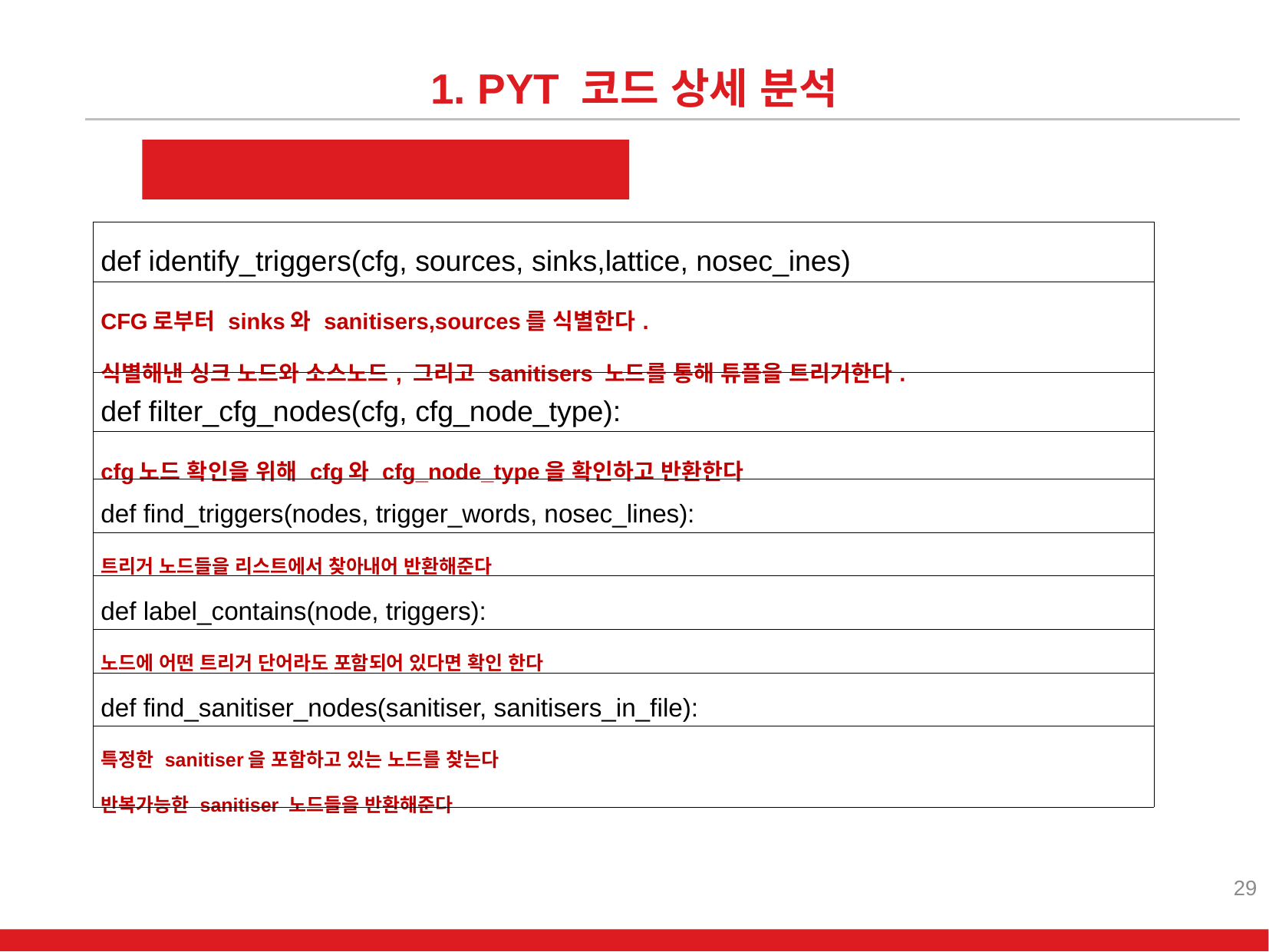

1. PYT 코드 상세 분석
vulnerabilities.py
| def identify\_triggers(cfg, sources, sinks,lattice, nosec\_ines) |
| --- |
| CFG로부터 sinks와 sanitisers,sources를 식별한다. 식별해낸 싱크 노드와 소스노드, 그리고 sanitisers 노드를 통해 튜플을 트리거한다. |
| def filter\_cfg\_nodes(cfg, cfg\_node\_type): |
| cfg노드 확인을 위해 cfg와 cfg\_node\_type을 확인하고 반환한다 |
| def find\_triggers(nodes, trigger\_words, nosec\_lines): |
| 트리거 노드들을 리스트에서 찾아내어 반환해준다 |
| def label\_contains(node, triggers): |
| 노드에 어떤 트리거 단어라도 포함되어 있다면 확인 한다 |
| def find\_sanitiser\_nodes(sanitiser, sanitisers\_in\_file): |
| 특정한 sanitiser을 포함하고 있는 노드를 찾는다 반복가능한 sanitiser 노드들을 반환해준다 |
29